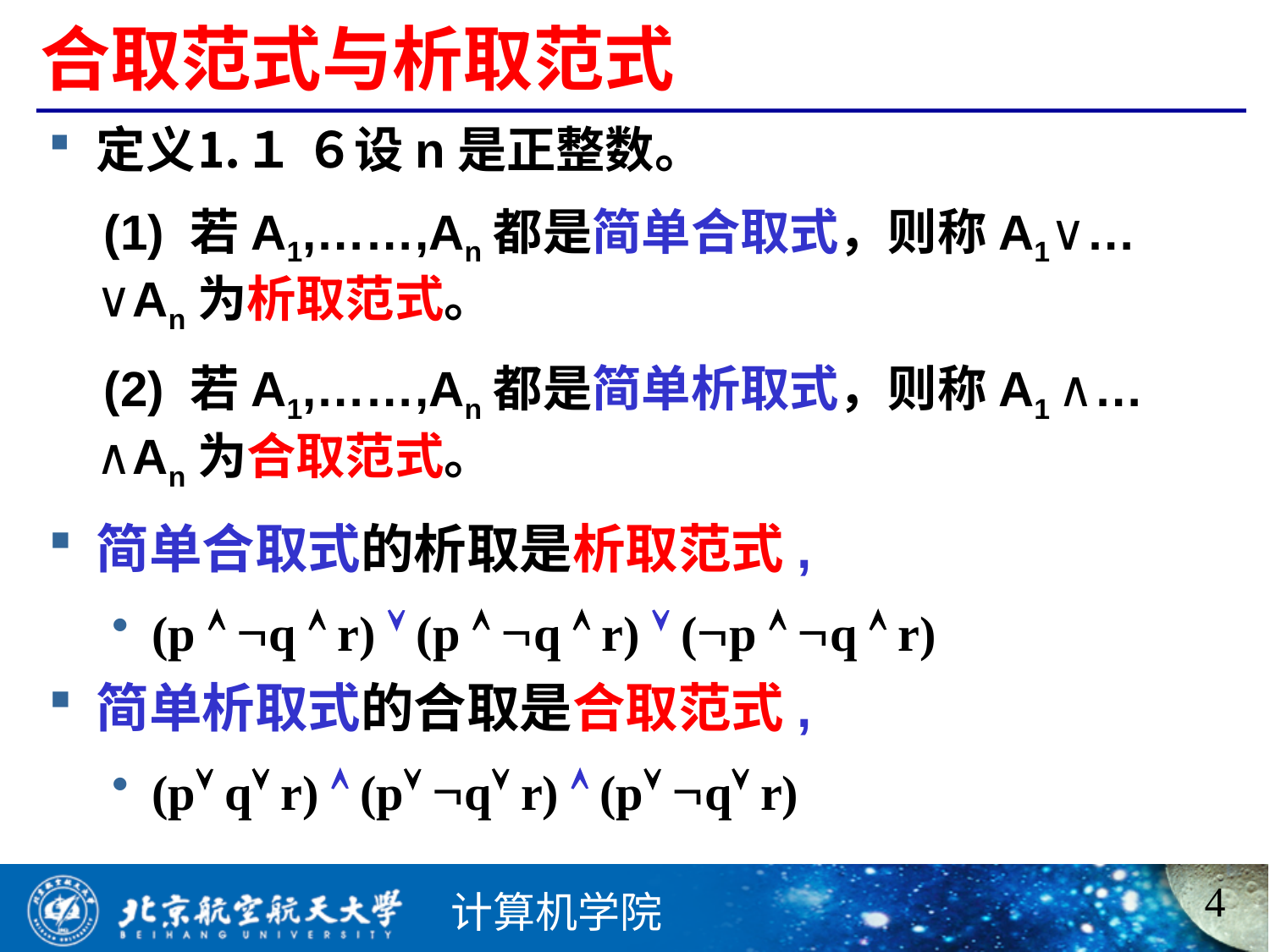

合取范式与析取范式
定义⒈１ ６设n是正整数。
    (1) 若A1,……,An都是简单合取式，则称A1∨…∨An为析取范式。
    (2) 若A1,……,An都是简单析取式，则称A1 ∧… ∧An为合取范式。
简单合取式的析取是析取范式,
(p ∧ ¬q ∧ r) ∨ (p ∧ ¬q ∧ r) ∨ (¬p ∧ ¬q ∧ r)
简单析取式的合取是合取范式,
(p∨ q∨ r) ∧ (p∨ ¬q∨ r) ∧ (p∨ ¬q∨ r)